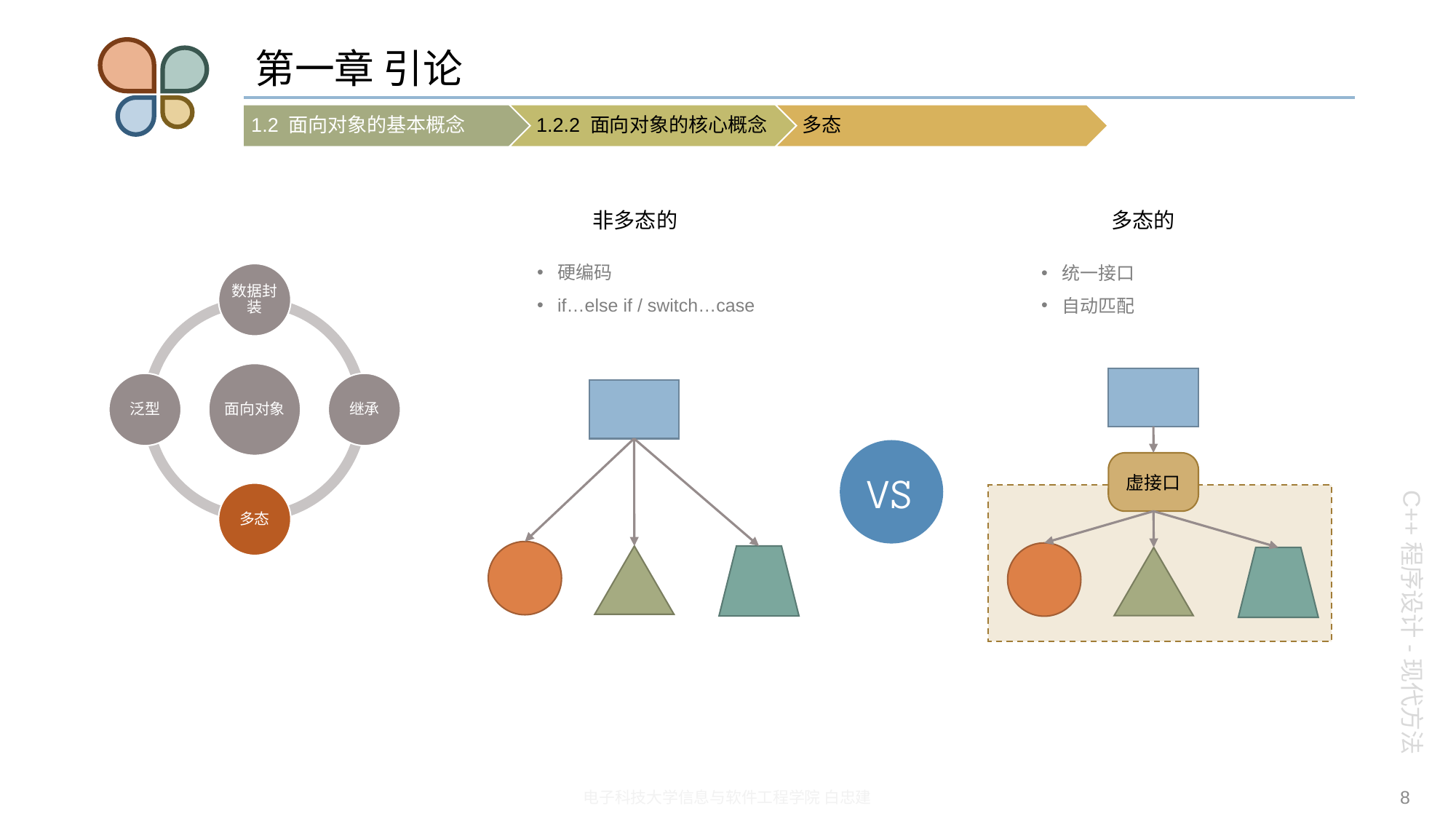

# 第一章 引论
1.2 面向对象的基本概念
1.2.2 面向对象的核心概念
多态
非多态的
多态的
硬编码
if…else if / switch…case
统一接口
自动匹配
面向对象
数据封装
继承
多态
泛型

VS
虚接口

8